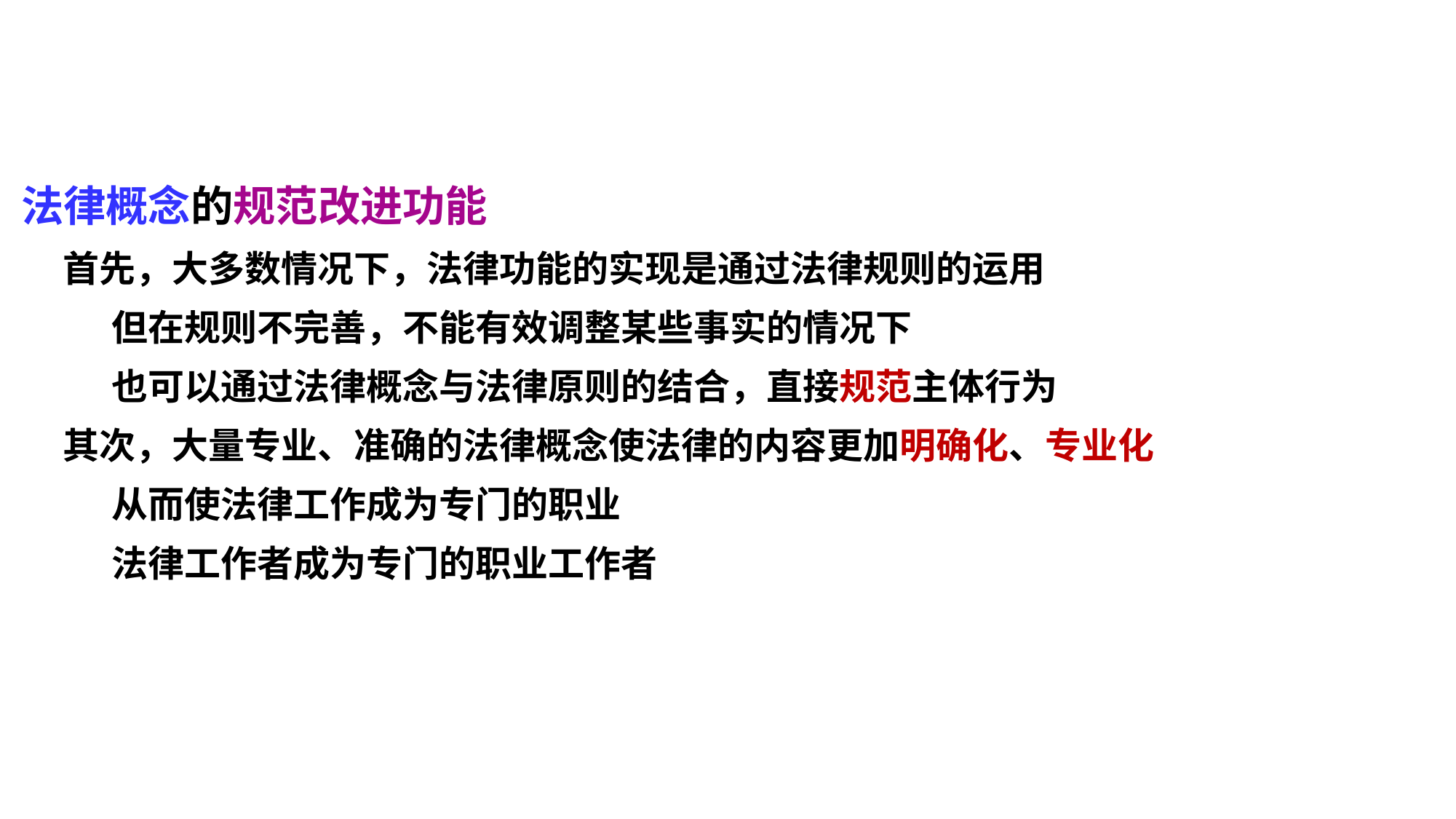

法律概念的规范改进功能
    首先，大多数情况下，法律功能的实现是通过法律规则的运用
          但在规则不完善，不能有效调整某些事实的情况下
          也可以通过法律概念与法律原则的结合，直接规范主体行为
    其次，大量专业、准确的法律概念使法律的内容更加明确化、专业化
          从而使法律工作成为专门的职业
          法律工作者成为专门的职业工作者